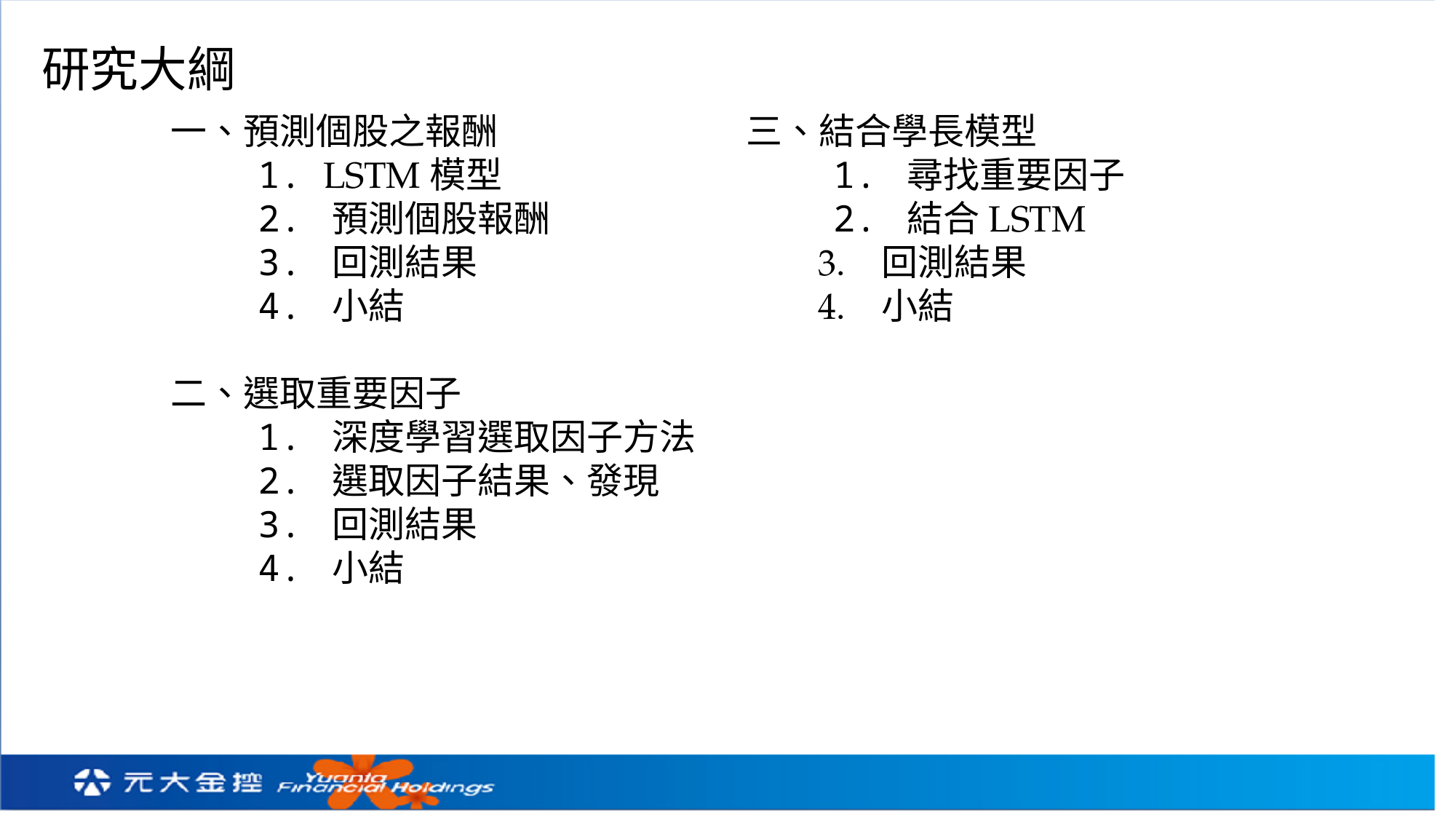

研究大綱
一、預測個股之報酬
    1. LSTM模型
    2. 預測個股報酬
    3. 回測結果
    4. 小結

二、選取重要因子
    1. 深度學習選取因子方法
    2. 選取因子結果、發現
    3. 回測結果
    4. 小結
三、結合學長模型
    1. 尋找重要因子
    2. 結合LSTM
        3.   回測結果
        4.   小結